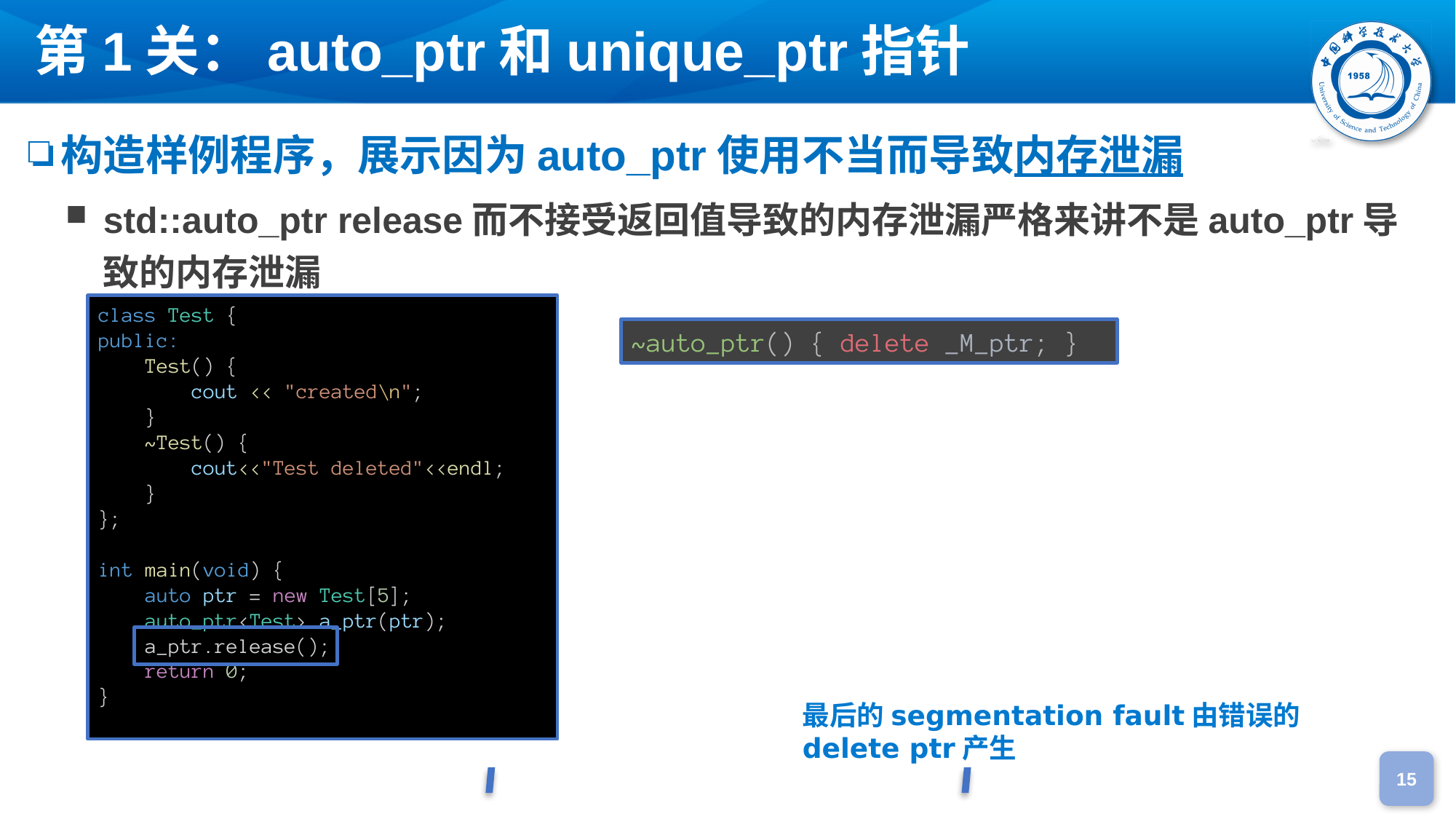

# 第1关：auto_ptr和unique_ptr指针
构造样例程序，展示因为auto_ptr使用不当而导致内存泄漏
std::auto_ptr release而不接受返回值导致的内存泄漏严格来讲不是auto_ptr导致的内存泄漏
class Test {
public:
    Test() {
        cout << "created\n";
    }
    ~Test() {
        cout<<"Test deleted"<<endl;
    }
};
int main(void) {
    auto ptr = new Test[5];
    auto_ptr<Test> a_ptr(ptr);
    a_ptr.release();
    return 0;
}

~auto_ptr() { delete _M_ptr; }

最后的segmentation fault由错误的delete ptr产生